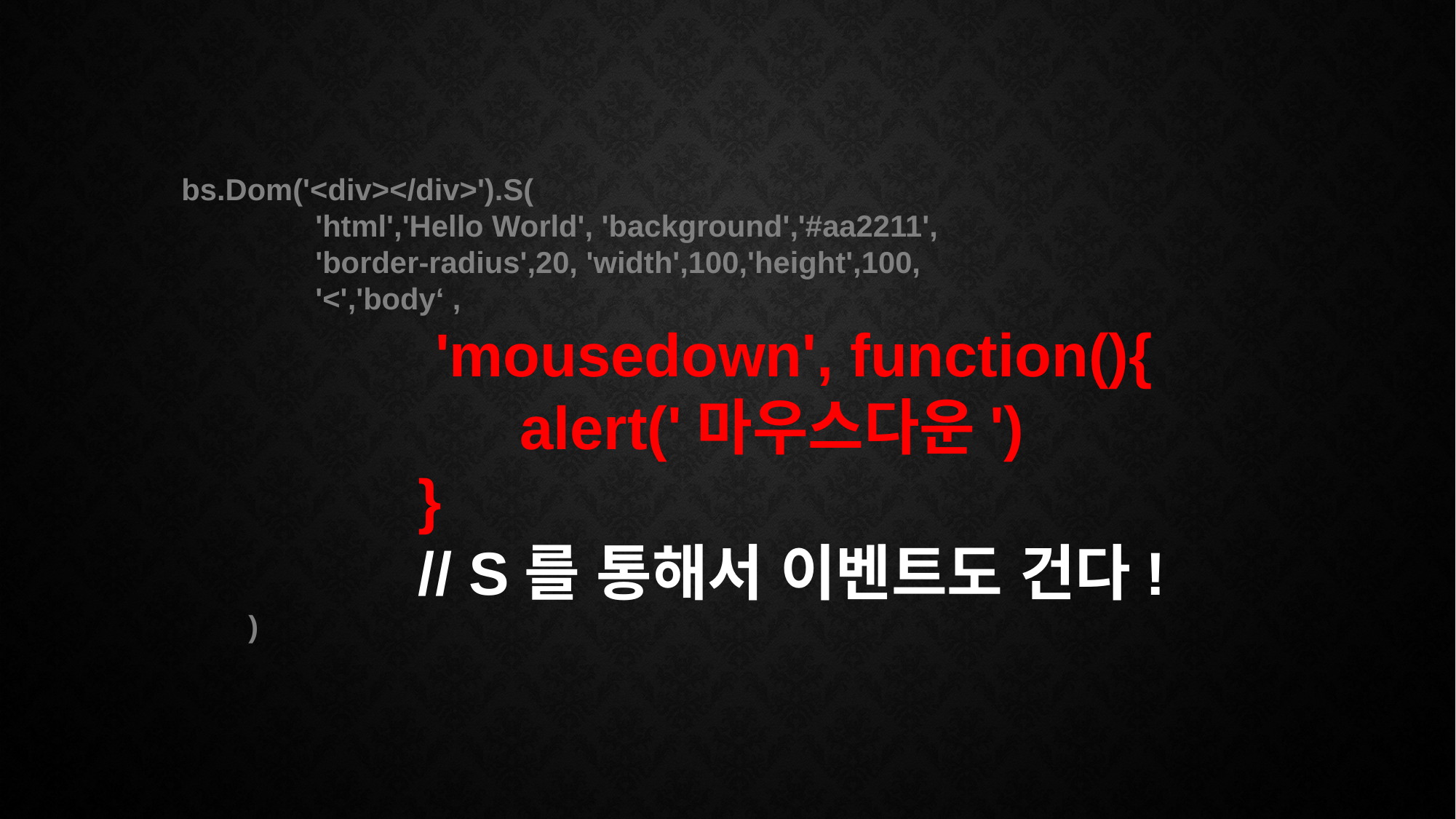

bs.Dom('<div></div>').S(
                'html','Hello World', 'background','#aa2211',
                'border-radius',20, 'width',100,'height',100,
                '<','body‘ ,
               'mousedown', function(){
                    alert('마우스다운')
              }
              // S를 통해서 이벤트도 건다!
        )